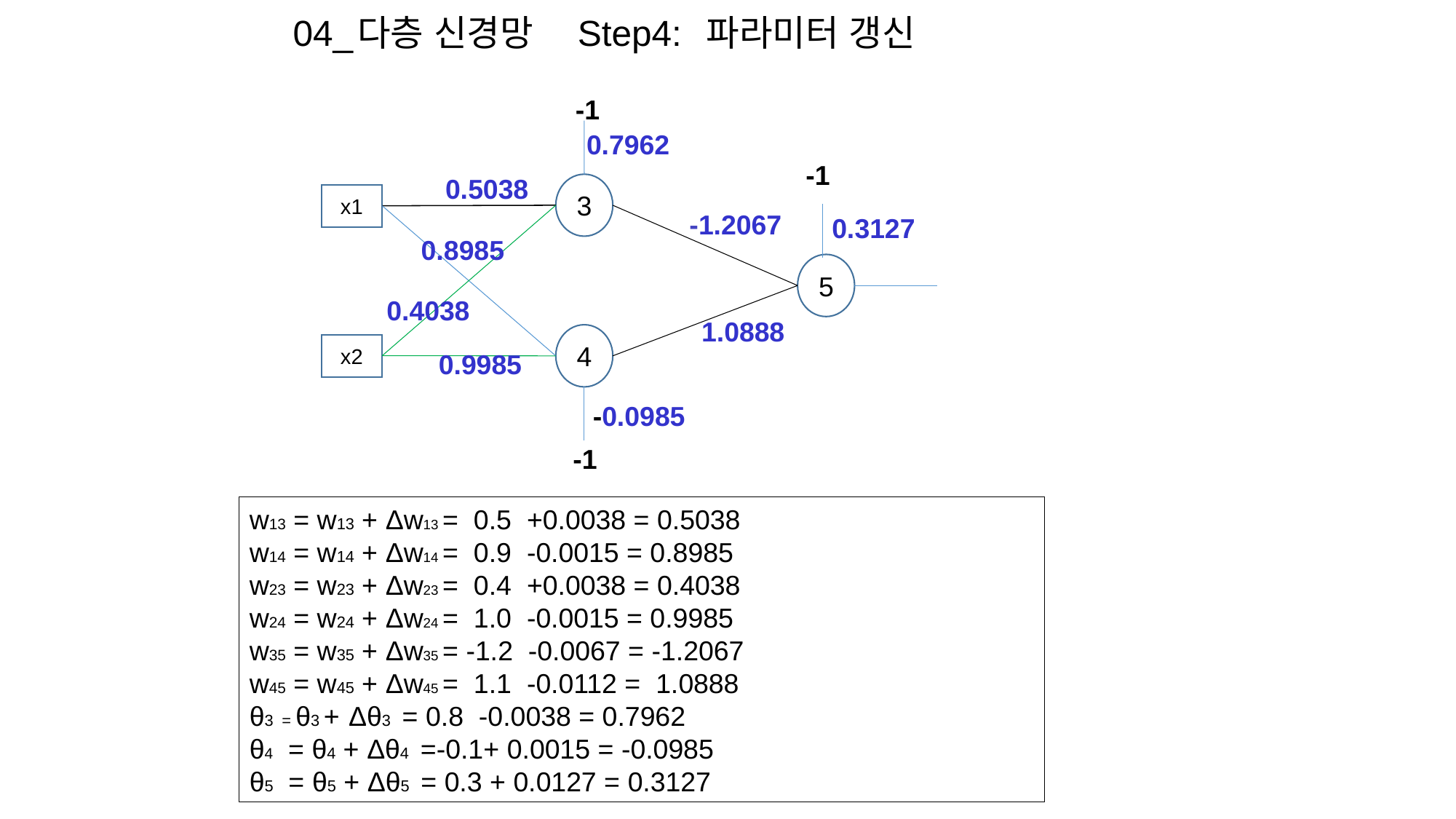

# 04_다층 신경망    Step4:  파라미터 갱신
-1
0.7962
-1
0.5038

3
x1
-1.2067

0.3127
0.8985

5
0.4038
1.0888
4
x2
0.9985
-0.0985
-1
w13 = w13 + Δw13 =  0.5  +0.0038 = 0.5038
w14 = w14 + Δw14 =  0.9  -0.0015 = 0.8985
w23 = w23 + Δw23 =  0.4  +0.0038 = 0.4038
w24 = w24 + Δw24 =  1.0  -0.0015 = 0.9985
w35 = w35 + Δw35 = -1.2  -0.0067 = -1.2067
w45 = w45 + Δw45 =  1.1  -0.0112 =  1.0888
θ3  = θ3 +  Δθ3   = 0.8  -0.0038 = 0.7962
θ4  = θ4 + Δθ4   =-0.1+ 0.0015 = -0.0985
θ5  = θ5 + Δθ5   = 0.3 + 0.0127 = 0.3127